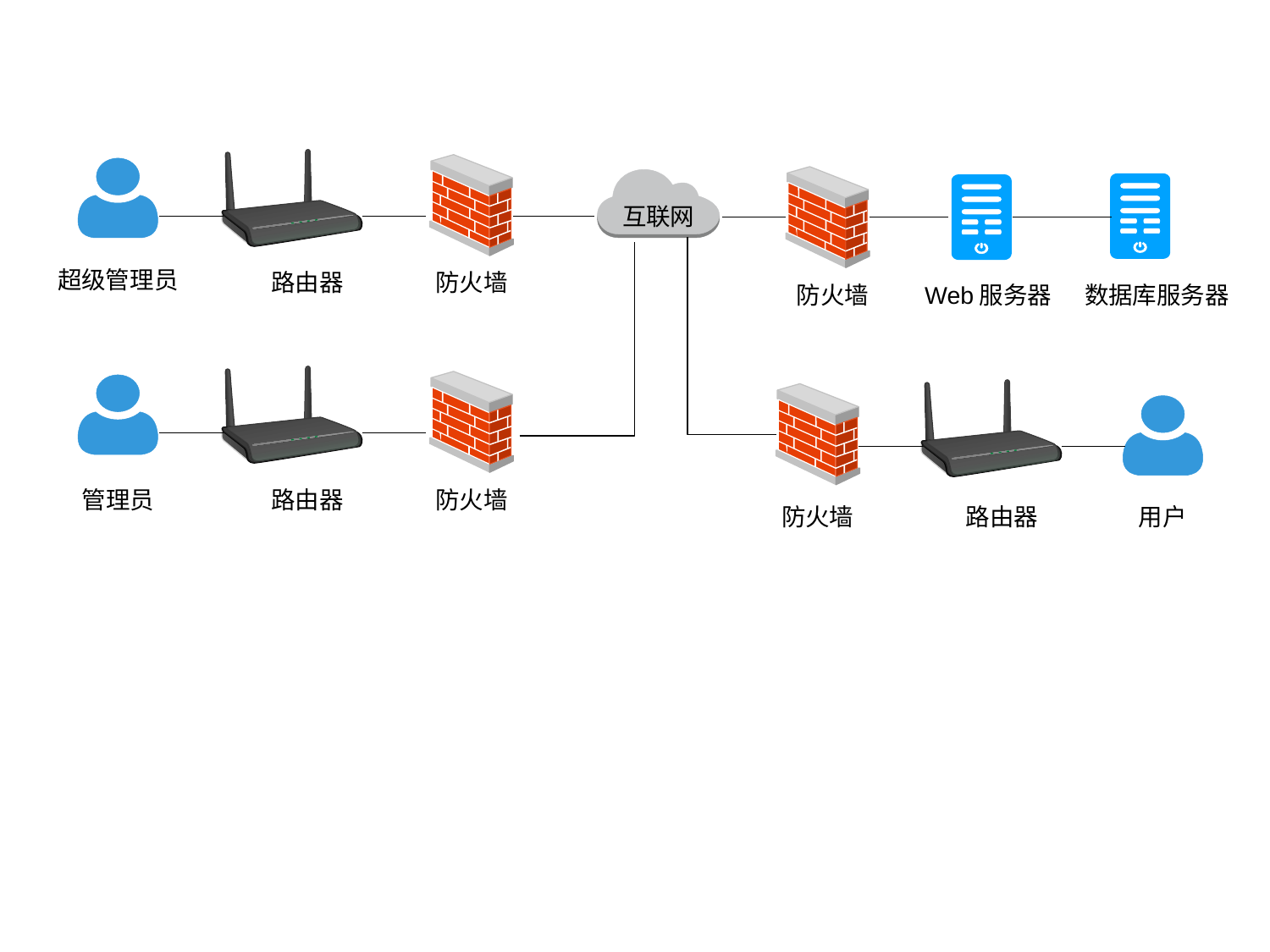

互联网

超级管理员
路由器
Web服务器
数据库服务器
防火墙
防火墙

管理员
路由器
用户
防火墙
路由器
防火墙